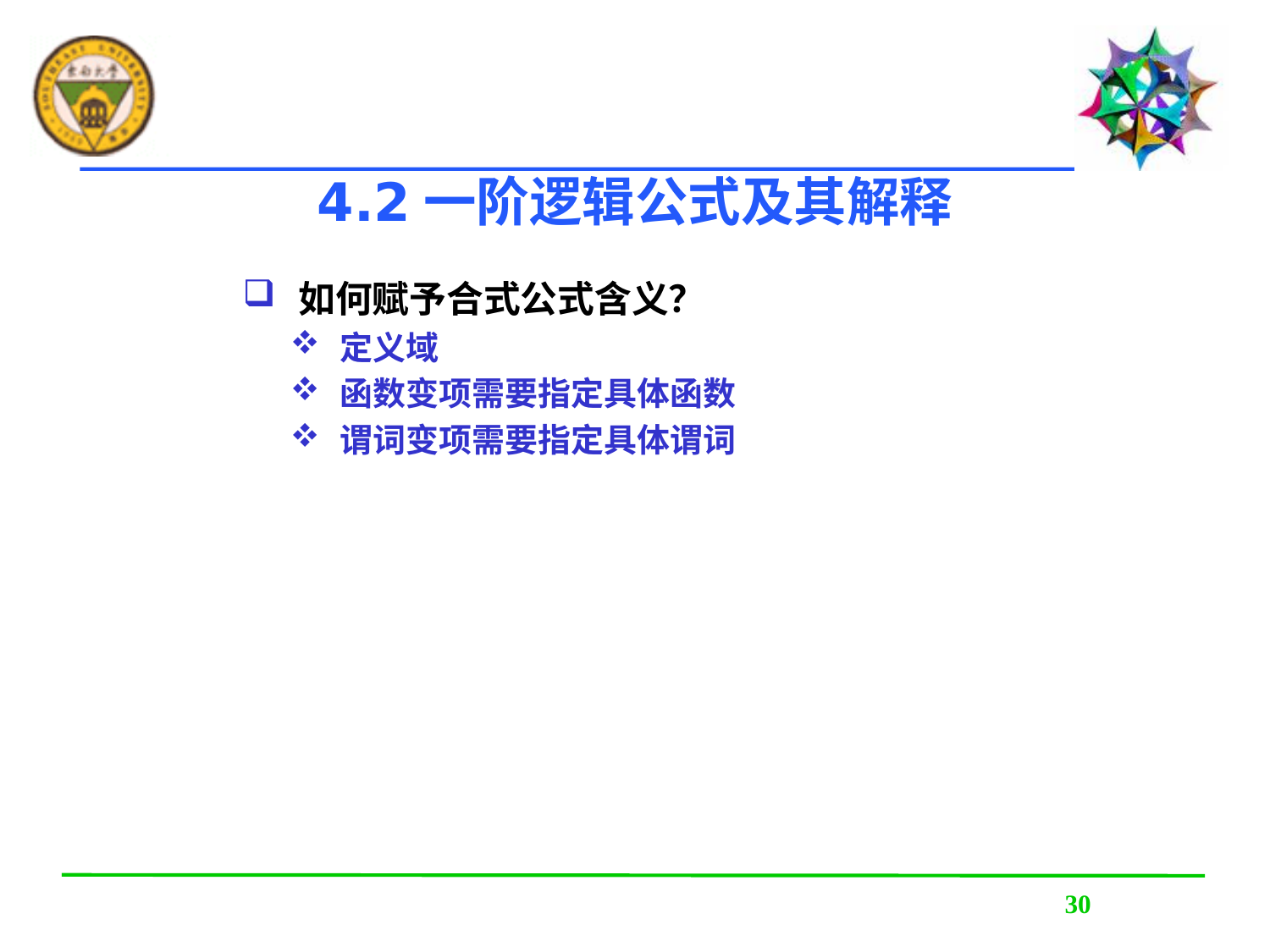

4.2一阶逻辑公式及其解释
如何赋予合式公式含义？
定义域
函数变项需要指定具体函数
谓词变项需要指定具体谓词